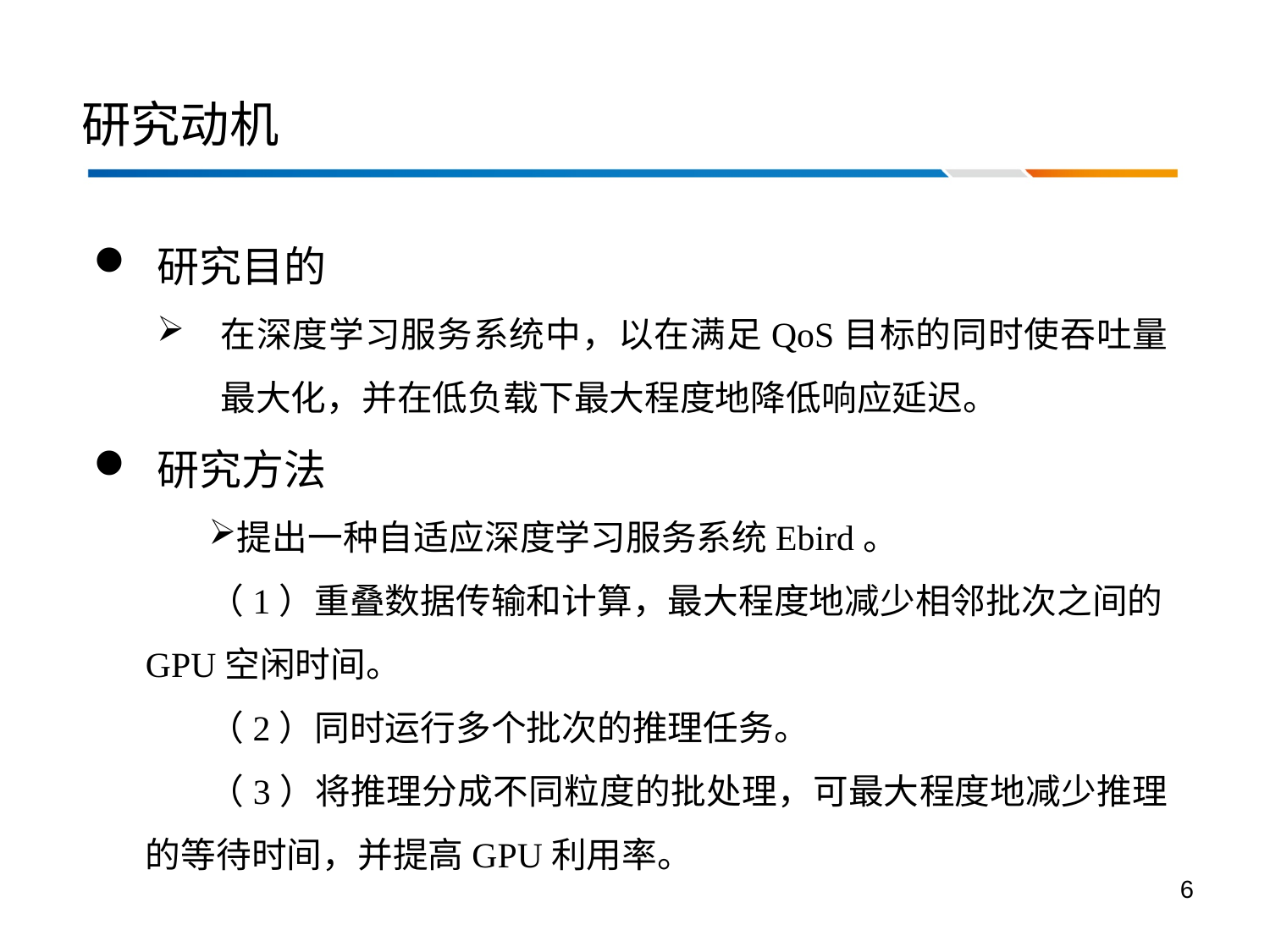

# 研究动机
研究目的
在深度学习服务系统中，以在满足QoS目标的同时使吞吐量最大化，并在低负载下最大程度地降低响应延迟。
研究方法
提出一种自适应深度学习服务系统Ebird。
（1）重叠数据传输和计算，最大程度地减少相邻批次之间的GPU空闲时间。
（2）同时运行多个批次的推理任务。
（3）将推理分成不同粒度的批处理，可最大程度地减少推理的等待时间，并提高GPU利用率。
6